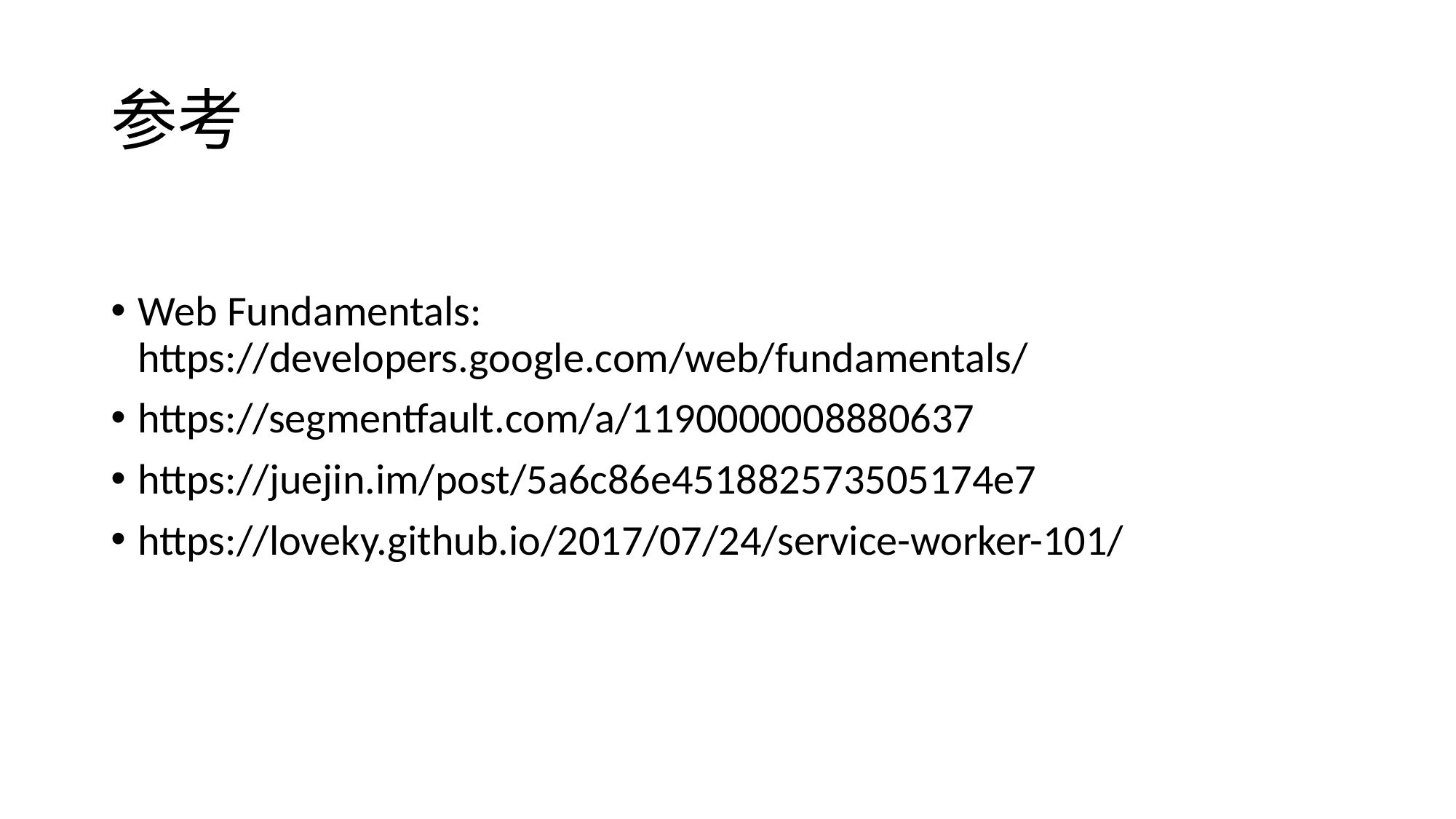

# 参考

Web Fundamentals: https://developers.google.com/web/fundamentals/
https://segmentfault.com/a/1190000008880637
https://juejin.im/post/5a6c86e451882573505174e7
https://loveky.github.io/2017/07/24/service-worker-101/